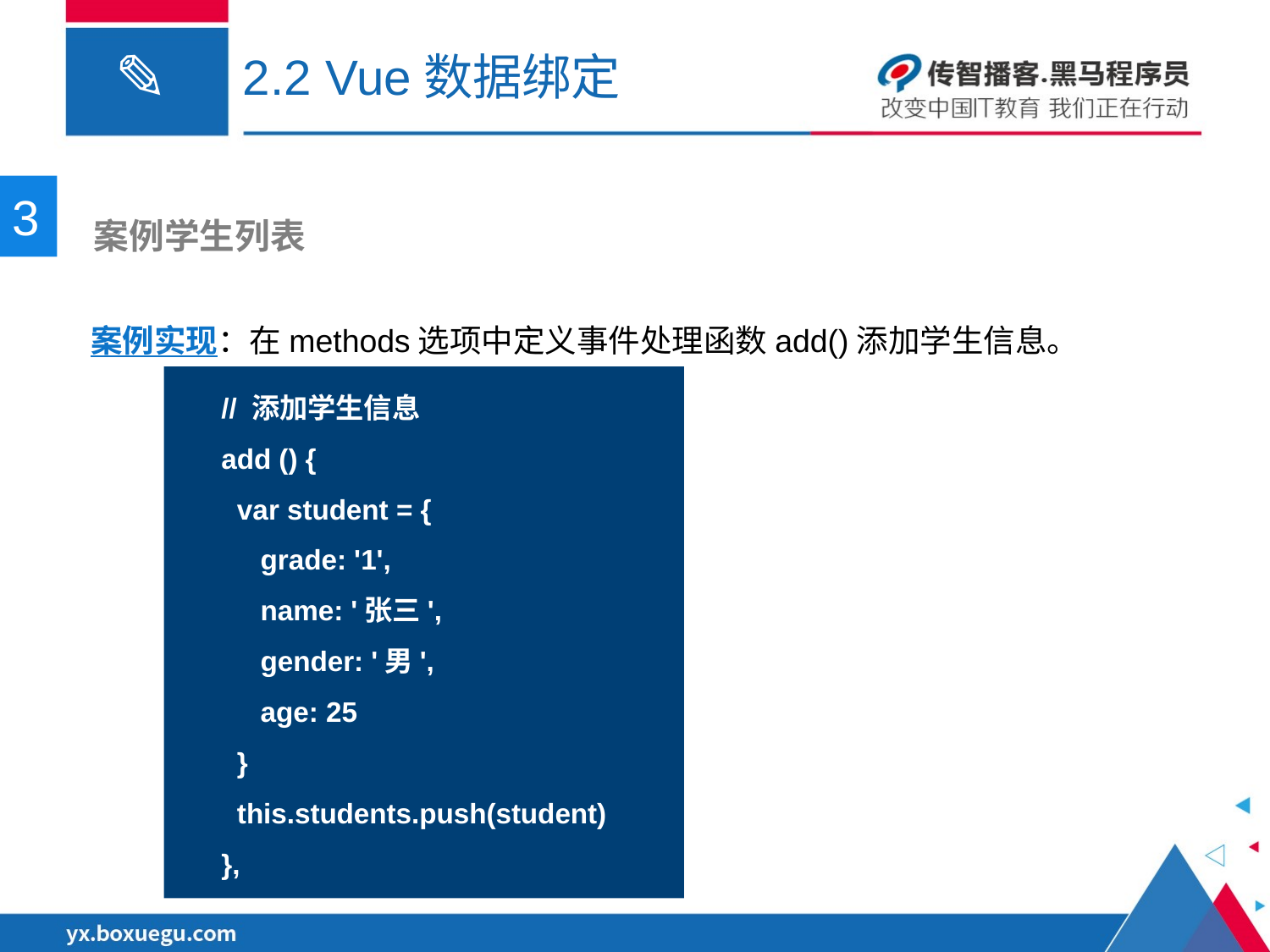

# 2.2 Vue数据绑定

3
  案例学生列表
案例实现：在methods选项中定义事件处理函数add()添加学生信息。

    // 添加学生信息
    add () {
      var student = {
         grade: '1',
         name: '张三',
         gender: '男',
         age: 25
      }
      this.students.push(student)
    },